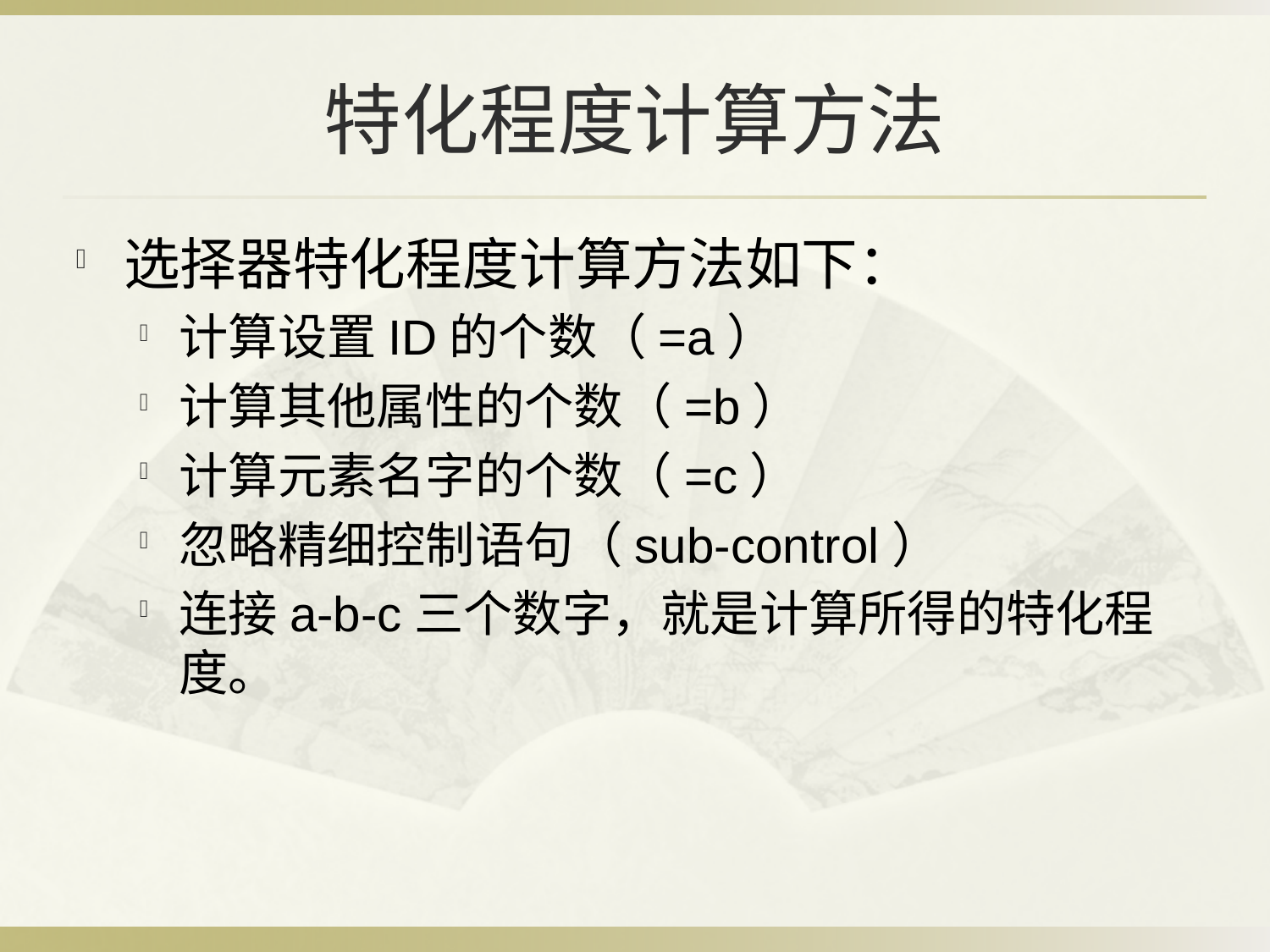

# 特化程度计算方法
选择器特化程度计算方法如下：
计算设置ID的个数（=a）
计算其他属性的个数（=b）
计算元素名字的个数（=c）
忽略精细控制语句（sub-control）
连接a-b-c三个数字，就是计算所得的特化程度。